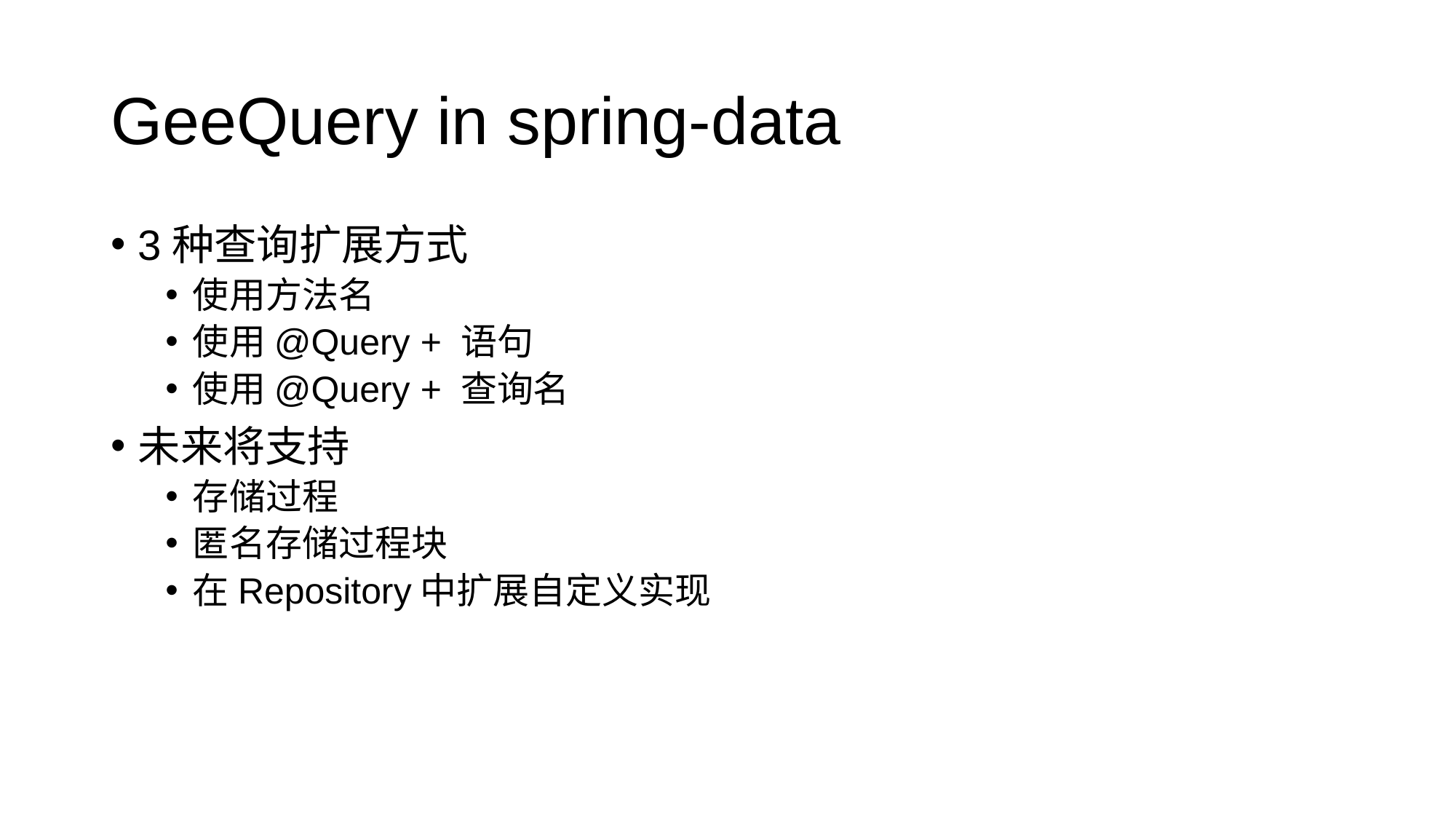

# GeeQuery in spring-data
3种查询扩展方式
使用方法名
使用@Query + 语句
使用@Query + 查询名
未来将支持
存储过程
匿名存储过程块
在Repository中扩展自定义实现